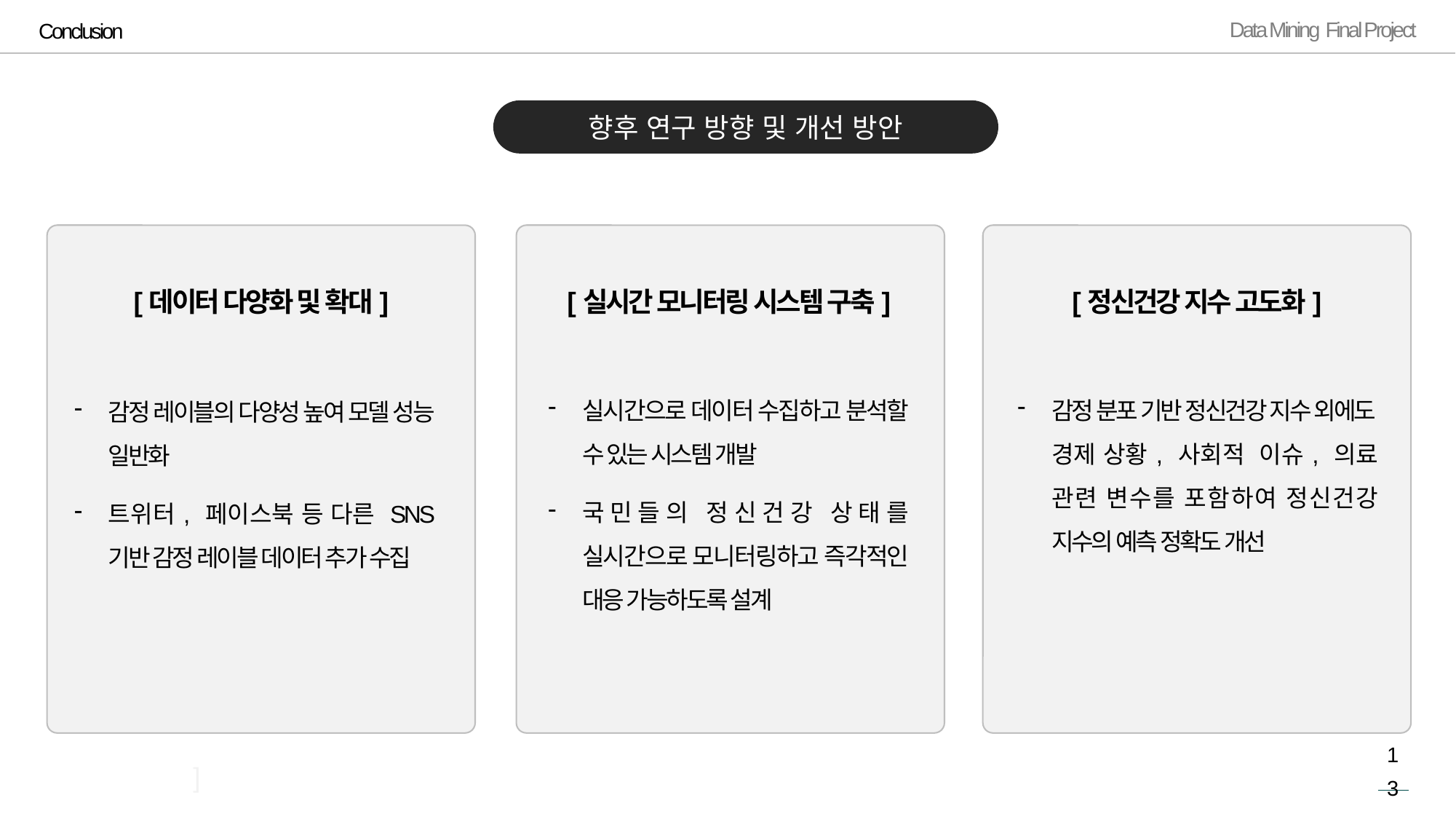

Conclusion

향후 연구 방향 및 개선 방안

[데이터 다양화 및 확대]
[실시간 모니터링 시스템 구축]
[정신건강 지수 고도화]
실시간으로 데이터 수집하고 분석할 수 있는 시스템 개발
국민들의 정신건강 상태를 실시간으로 모니터링하고 즉각적인 대응 가능하도록 설계
감정 분포 기반 정신건강 지수 외에도 경제 상황, 사회적  이슈, 의료 관련 변수를 포함하여 정신건강 지수의 예측 정확도 개선
감정 레이블의 다양성 높여 모델 성능 일반화
트위터, 페이스북 등 다른 SNS 기반 감정 레이블 데이터 추가 수집

13
]